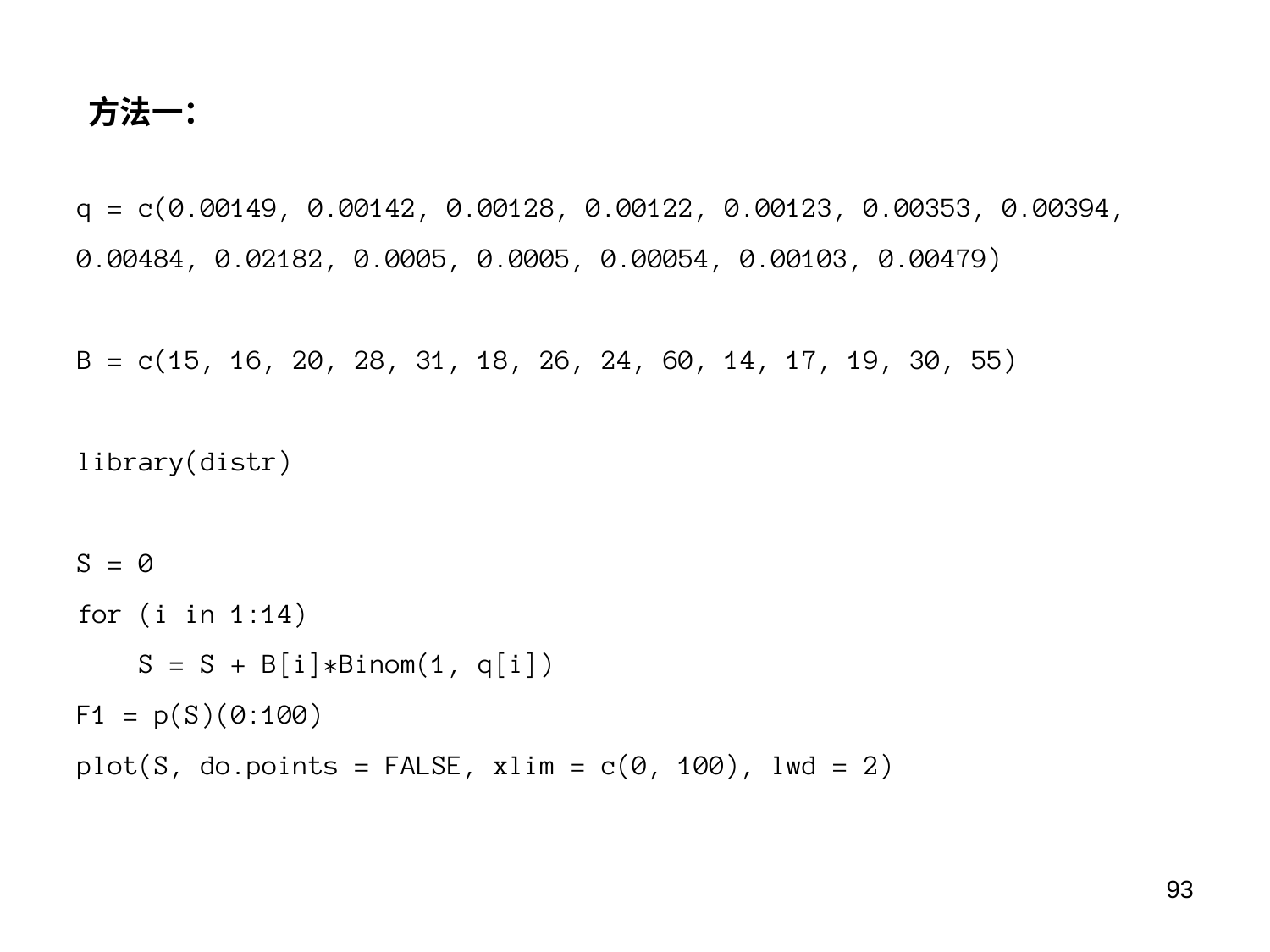

方法一：
q = c(0.00149, 0.00142, 0.00128, 0.00122, 0.00123, 0.00353, 0.00394, 0.00484, 0.02182, 0.0005, 0.0005, 0.00054, 0.00103, 0.00479)

B = c(15, 16, 20, 28, 31, 18, 26, 24, 60, 14, 17, 19, 30, 55)

library(distr)

S = 0
for (i in 1:14)
    S = S + B[i]*Binom(1, q[i])
F1 = p(S)(0:100)
plot(S, do.points = FALSE, xlim = c(0, 100), lwd = 2)
93